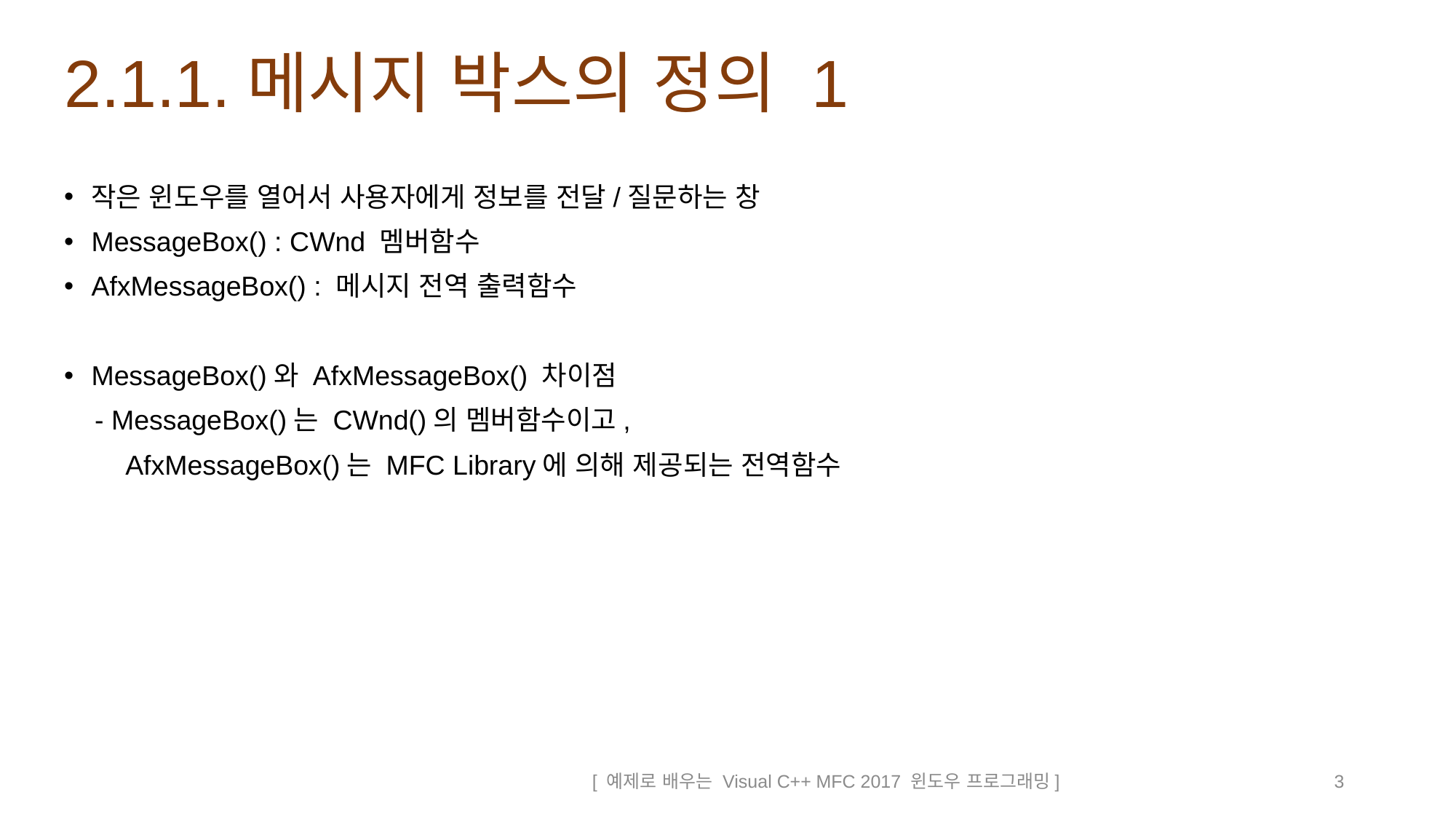

# 2.1.1.메시지 박스의 정의 1

작은 윈도우를 열어서 사용자에게 정보를 전달/질문하는 창
MessageBox() : CWnd 멤버함수
AfxMessageBox() : 메시지 전역 출력함수

MessageBox()와 AfxMessageBox() 차이점
    - MessageBox()는 CWnd()의 멤버함수이고,
        AfxMessageBox()는 MFC Library에 의해 제공되는 전역함수

[ 예제로 배우는 Visual C++ MFC 2017 윈도우 프로그래밍]
3